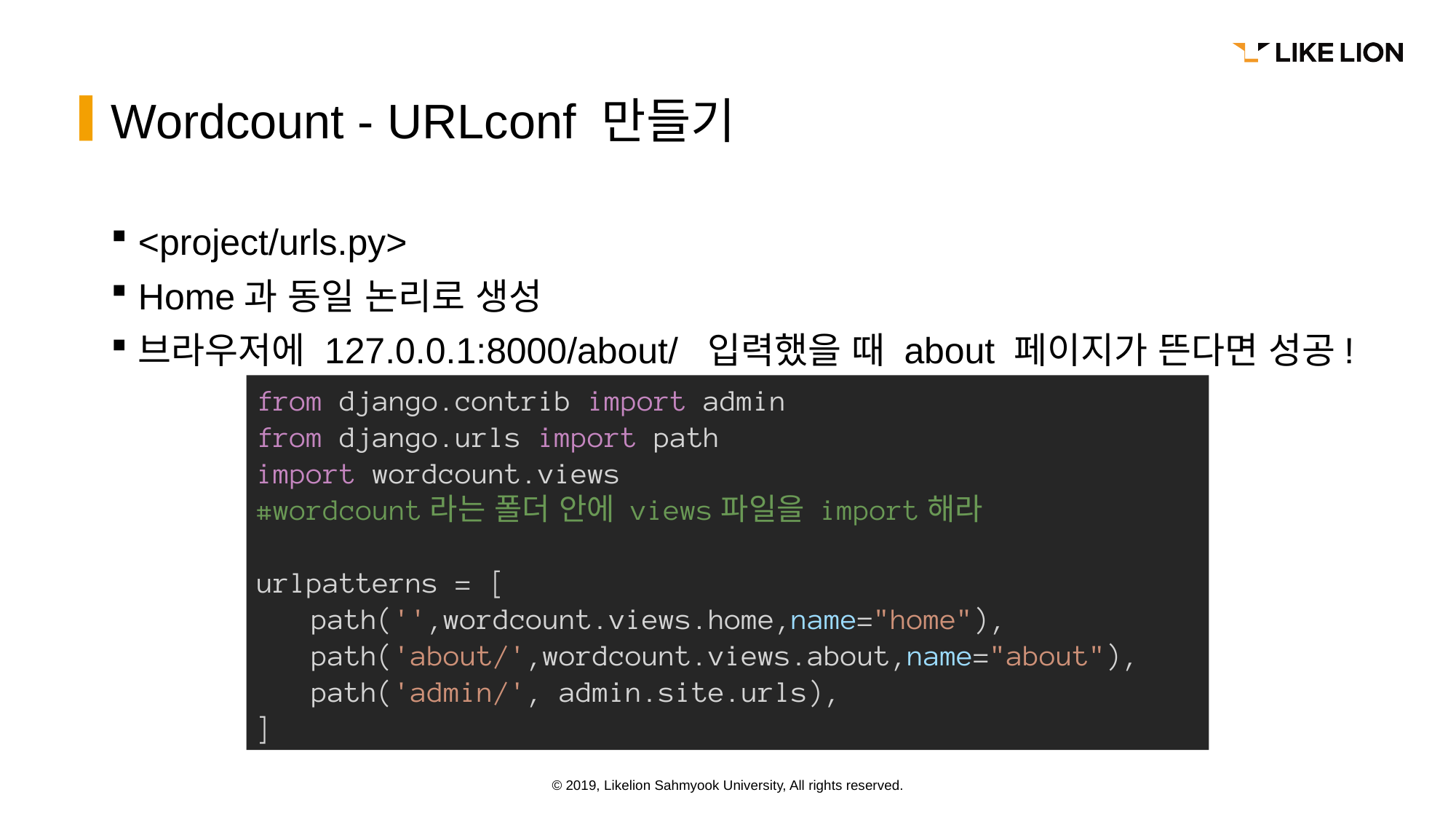

# Wordcount - URLconf 만들기
<project/urls.py>
Home과 동일 논리로 생성
브라우저에 127.0.0.1:8000/about/  입력했을 때 about 페이지가 뜬다면 성공!

from django.contrib import admin
from django.urls import path
import wordcount.views
#wordcount라는 폴더 안에 views파일을 import해라
urlpatterns = [
path('',wordcount.views.home,name="home"),
path('about/',wordcount.views.about,name="about"),
path('admin/', admin.site.urls),
]